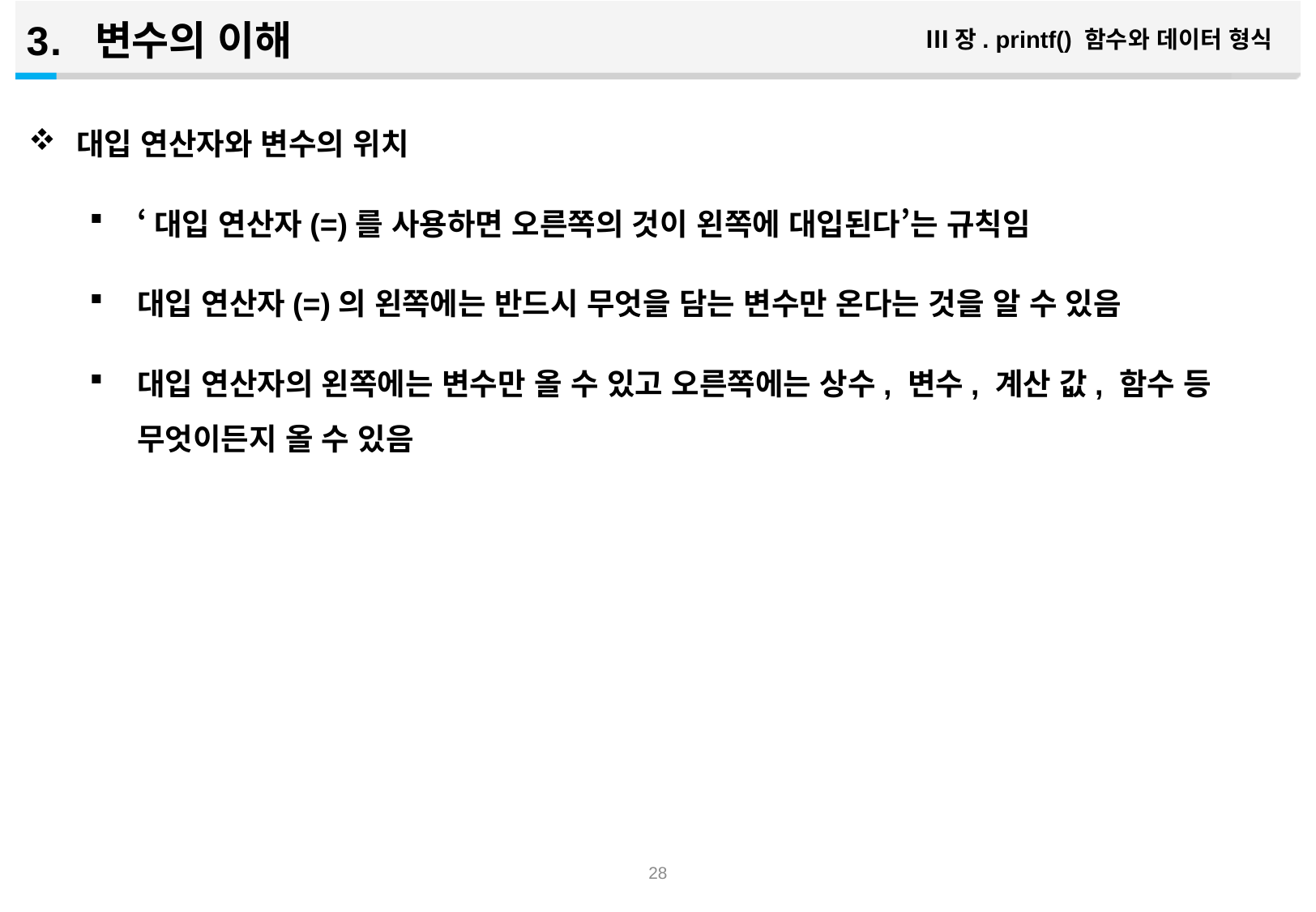

변수의 이해
Ⅲ장. printf() 함수와 데이터 형식
대입 연산자와 변수의 위치
‘대입 연산자(=)를 사용하면 오른쪽의 것이 왼쪽에 대입된다’는 규칙임
대입 연산자(=)의 왼쪽에는 반드시 무엇을 담는 변수만 온다는 것을 알 수 있음
대입 연산자의 왼쪽에는 변수만 올 수 있고 오른쪽에는 상수, 변수, 계산 값, 함수 등 무엇이든지 올 수 있음

28